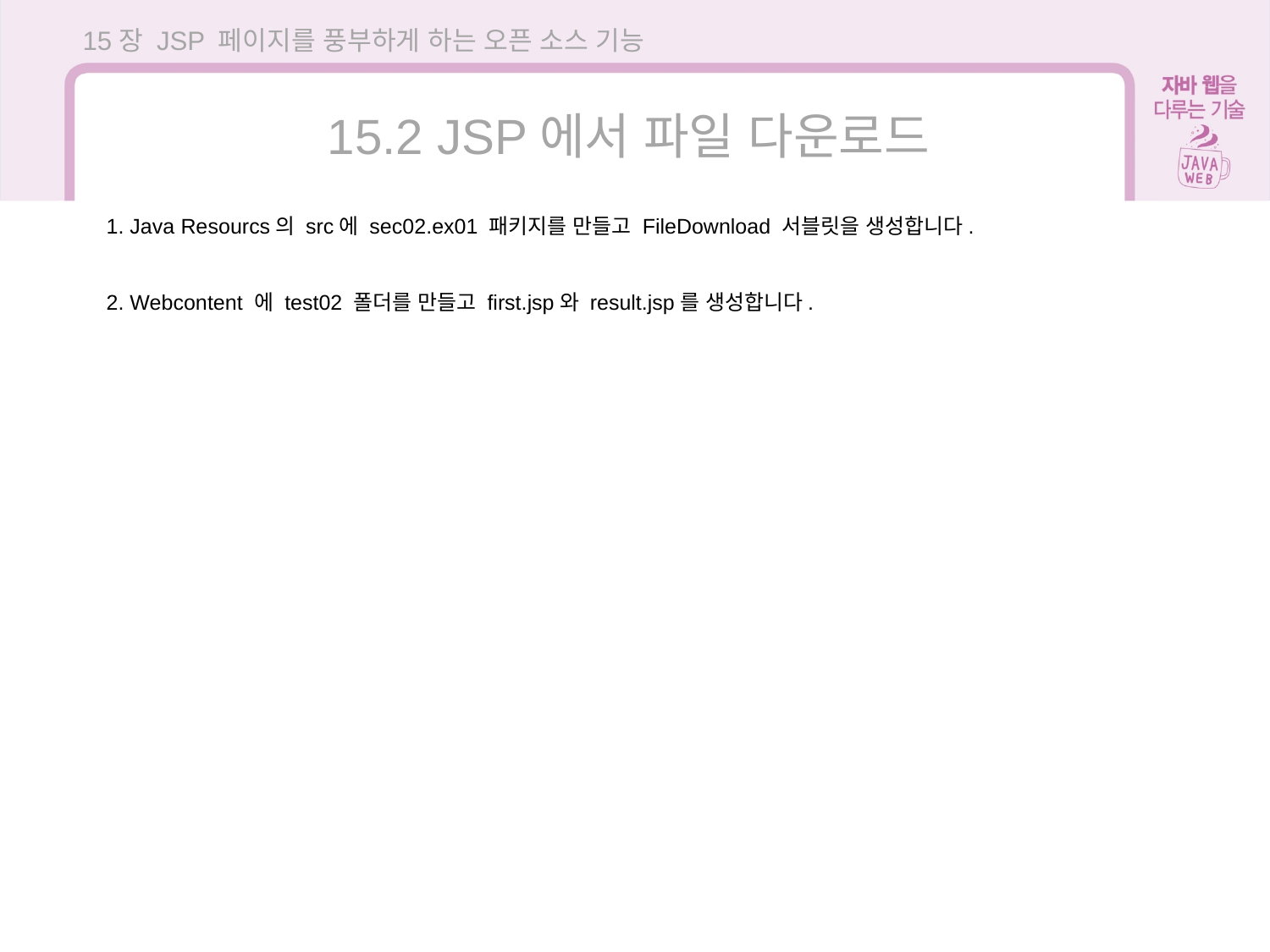

15장 JSP 페이지를 풍부하게 하는 오픈 소스 기능
15.2 JSP에서 파일 다운로드
1. Java Resourcs의 src에 sec02.ex01 패키지를 만들고 FileDownload 서블릿을 생성합니다.

2. Webcontent 에 test02 폴더를 만들고 first.jsp와 result.jsp를 생성합니다.